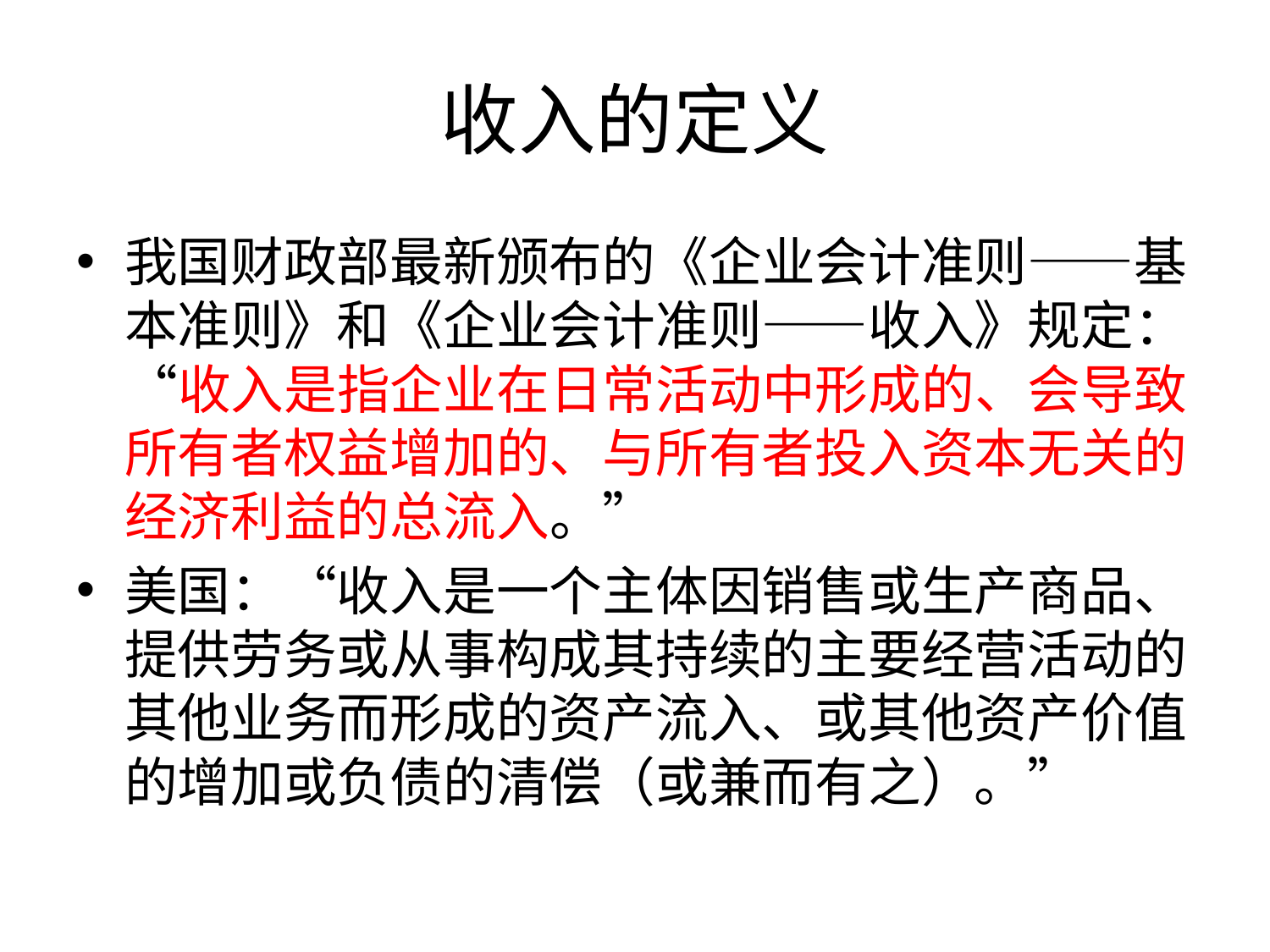

# 收入的定义
我国财政部最新颁布的《企业会计准则——基本准则》和《企业会计准则——收入》规定：“收入是指企业在日常活动中形成的、会导致所有者权益增加的、与所有者投入资本无关的经济利益的总流入。”
美国：“收入是一个主体因销售或生产商品、提供劳务或从事构成其持续的主要经营活动的其他业务而形成的资产流入、或其他资产价值的增加或负债的清偿（或兼而有之）。”